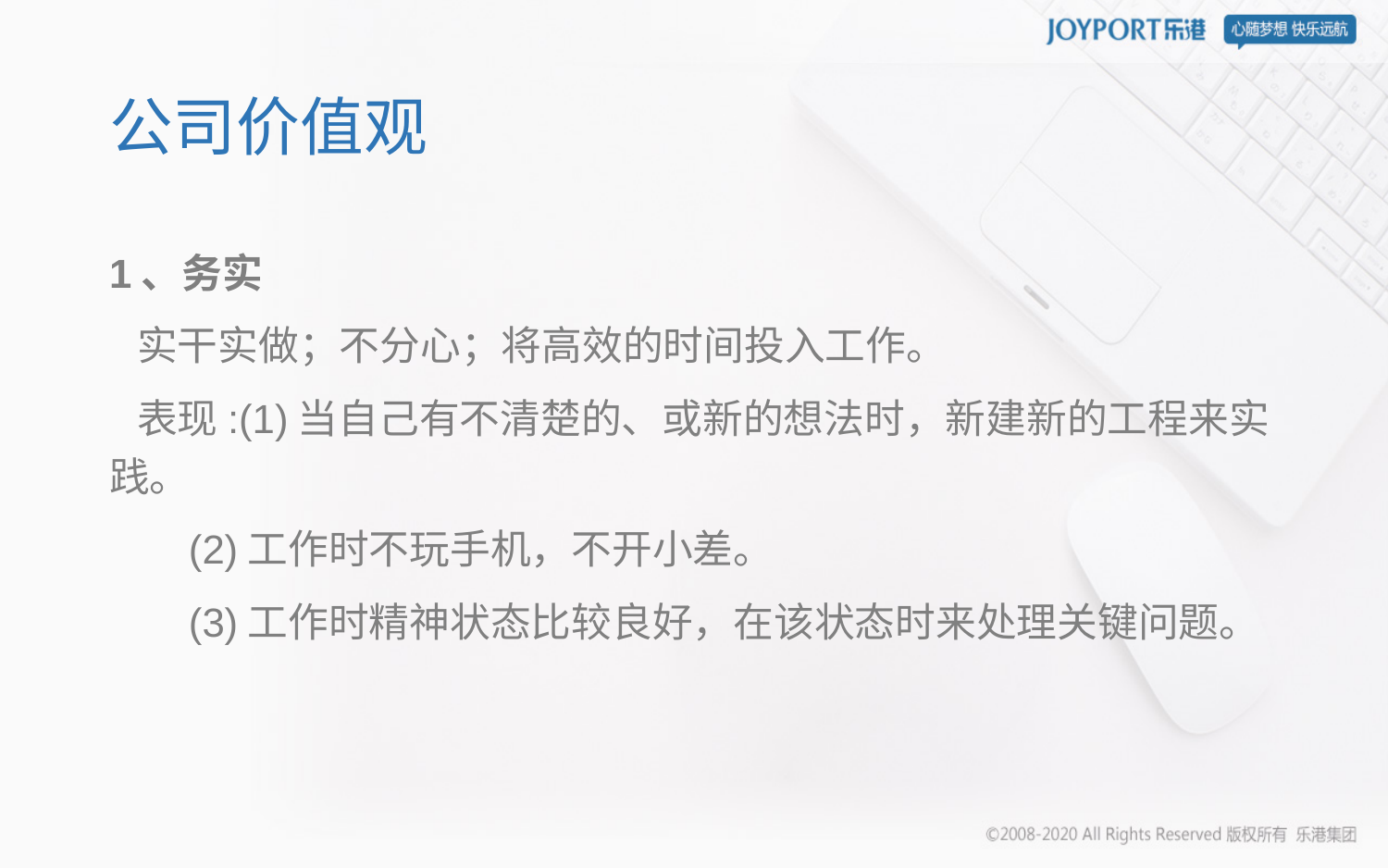

# 公司价值观
1、务实
  实干实做；不分心；将高效的时间投入工作。
  表现:(1)当自己有不清楚的、或新的想法时，新建新的工程来实践。
       (2)工作时不玩手机，不开小差。
       (3)工作时精神状态比较良好，在该状态时来处理关键问题。